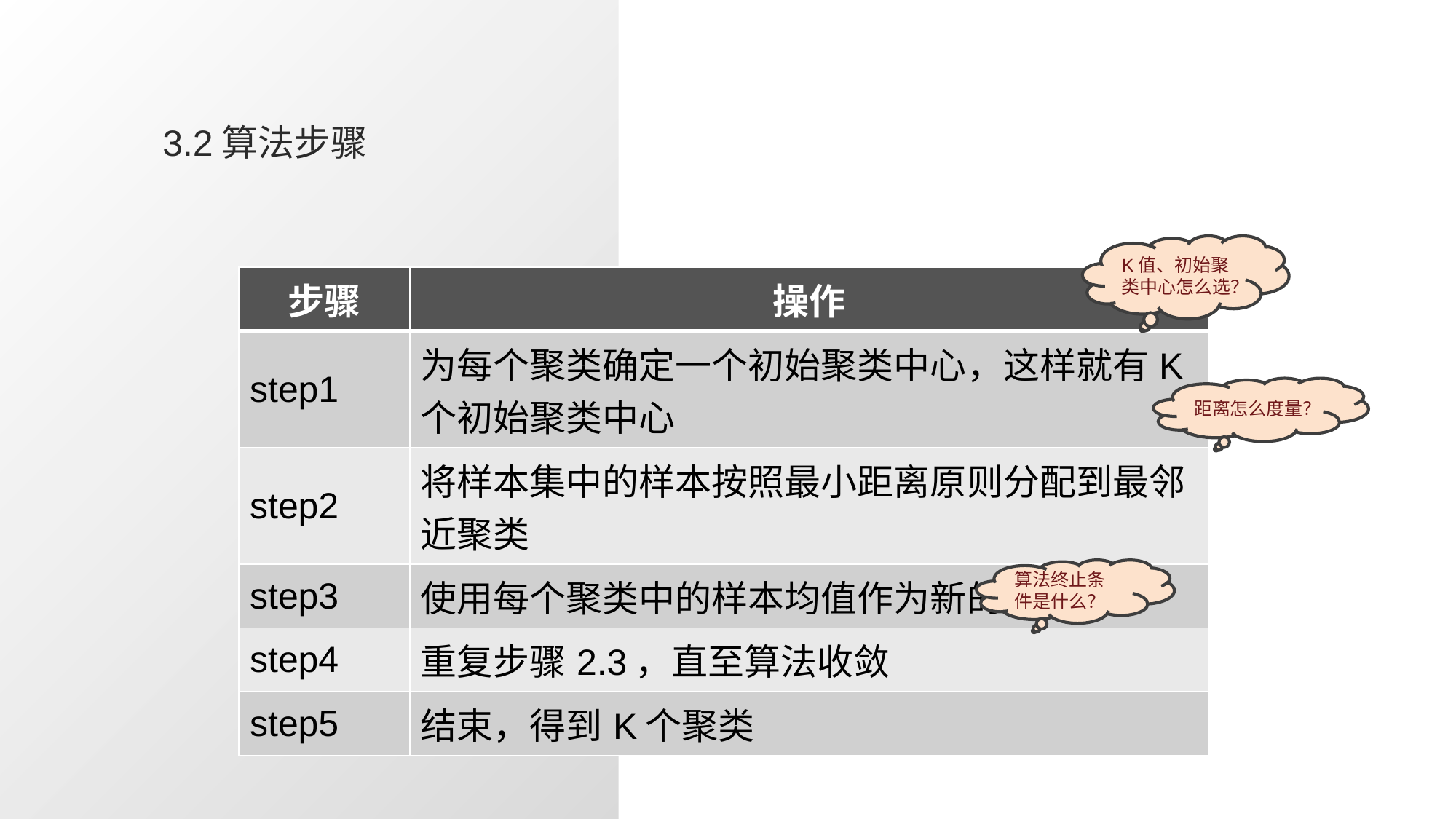

# 3.2算法步骤
K值、初始聚类中心怎么选？
| 步骤 | 操作 |
| --- | --- |
| step1 | 为每个聚类确定一个初始聚类中心，这样就有K个初始聚类中心 |
| step2 | 将样本集中的样本按照最小距离原则分配到最邻近聚类 |
| step3 | 使用每个聚类中的样本均值作为新的聚类中心 |
| step4 | 重复步骤2.3，直至算法收敛 |
| step5 | 结束，得到K个聚类 |
距离怎么度量？
算法终止条件是什么？